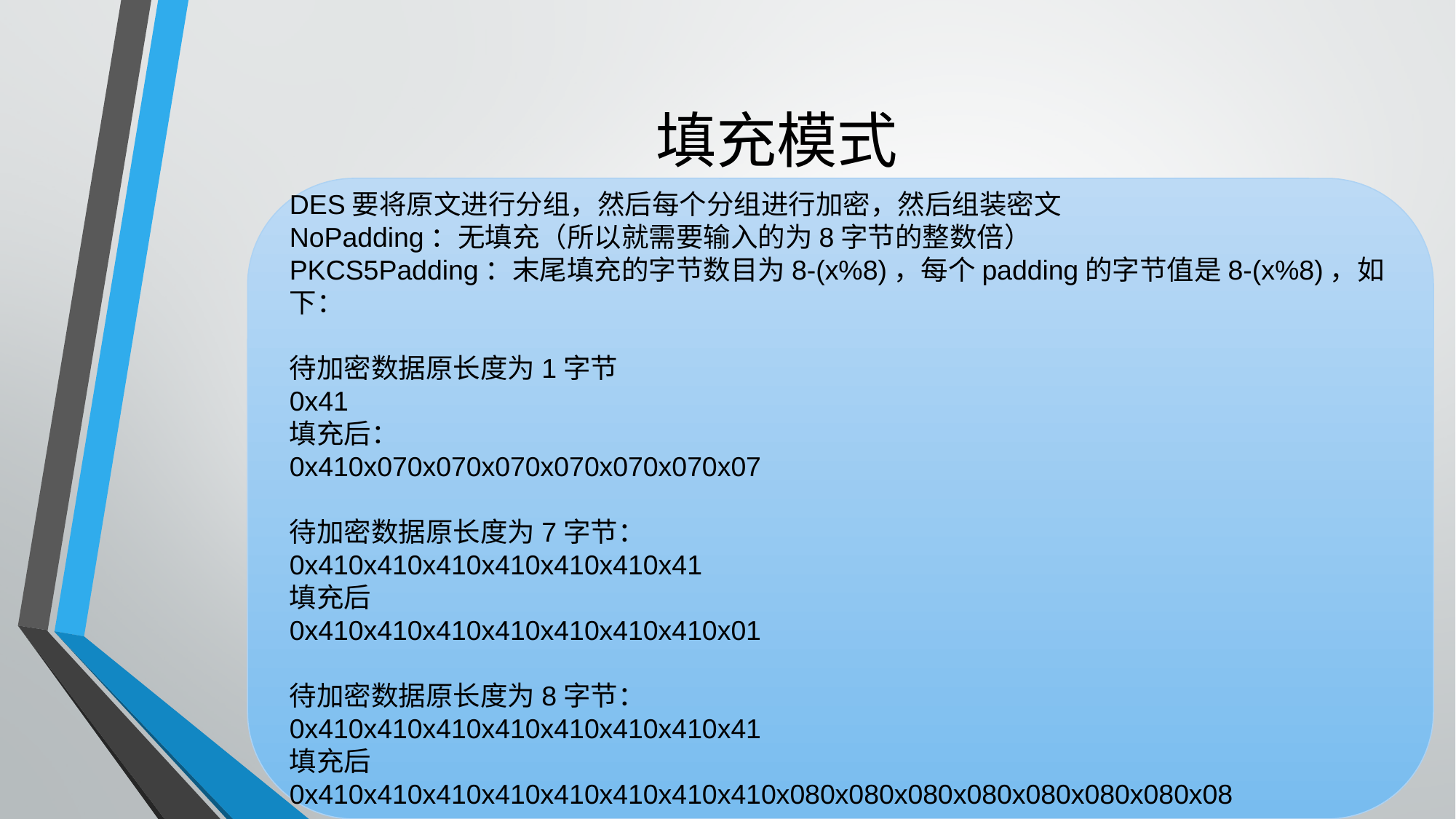

# 填充模式
DES要将原文进行分组，然后每个分组进行加密，然后组装密文
NoPadding：无填充（所以就需要输入的为8字节的整数倍）
PKCS5Padding：末尾填充的字节数目为8-(x%8)，每个padding的字节值是8-(x%8)，如下：

待加密数据原长度为1字节
0x41
填充后：
0x410x070x070x070x070x070x070x07

待加密数据原长度为7字节：
0x410x410x410x410x410x410x41
填充后
0x410x410x410x410x410x410x410x01

待加密数据原长度为8字节：
0x410x410x410x410x410x410x410x41
填充后
0x410x410x410x410x410x410x410x410x080x080x080x080x080x080x080x08